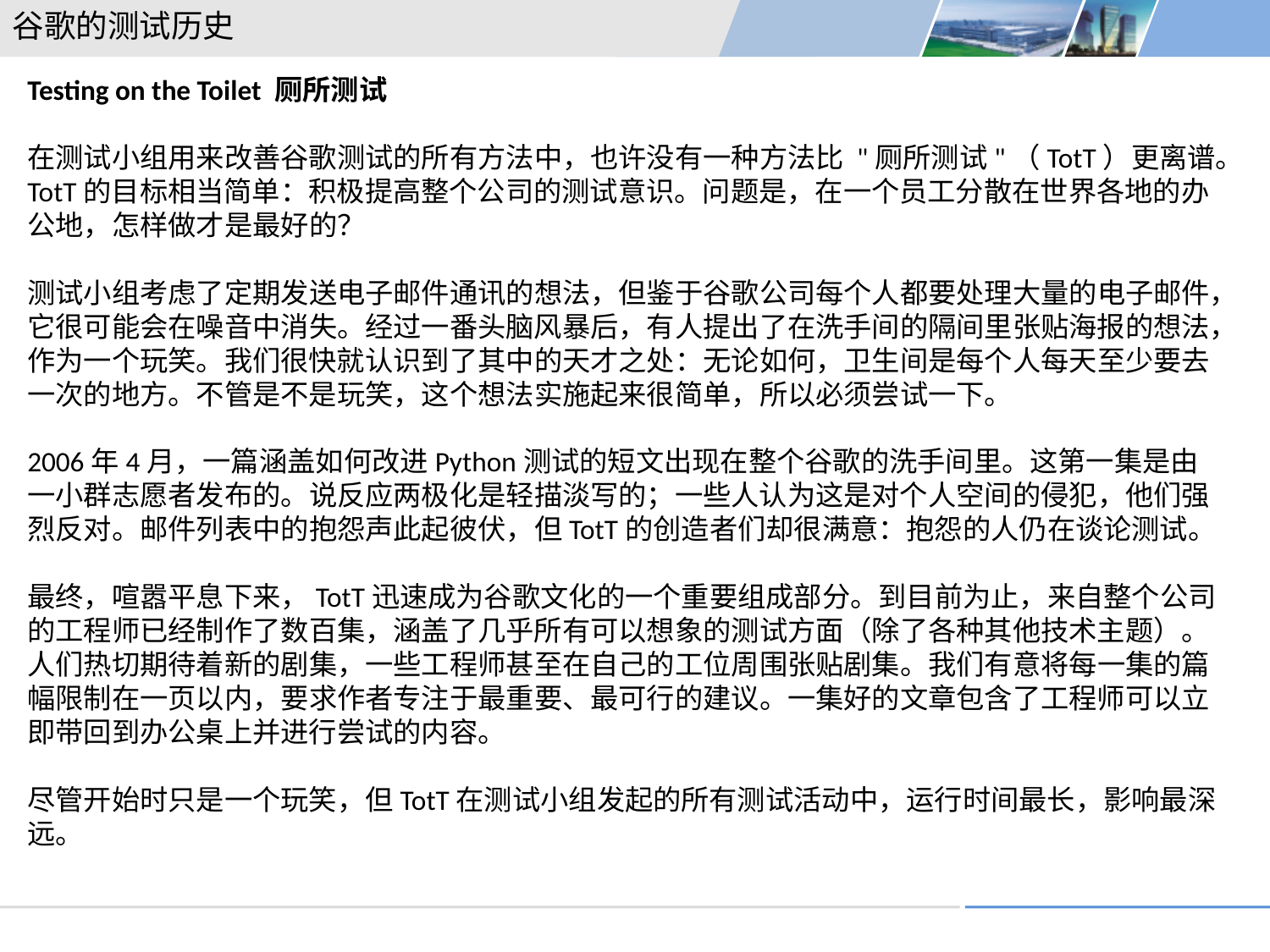

谷歌的测试历史
Testing on the Toilet 厕所测试

在测试小组用来改善谷歌测试的所有方法中，也许没有一种方法比 "厕所测试"（TotT）更离谱。TotT的目标相当简单：积极提高整个公司的测试意识。问题是，在一个员工分散在世界各地的办公地，怎样做才是最好的？

测试小组考虑了定期发送电子邮件通讯的想法，但鉴于谷歌公司每个人都要处理大量的电子邮件，它很可能会在噪音中消失。经过一番头脑风暴后，有人提出了在洗手间的隔间里张贴海报的想法，作为一个玩笑。我们很快就认识到了其中的天才之处：无论如何，卫生间是每个人每天至少要去一次的地方。不管是不是玩笑，这个想法实施起来很简单，所以必须尝试一下。

2006年4月，一篇涵盖如何改进Python测试的短文出现在整个谷歌的洗手间里。这第一集是由一小群志愿者发布的。说反应两极化是轻描淡写的；一些人认为这是对个人空间的侵犯，他们强烈反对。邮件列表中的抱怨声此起彼伏，但TotT的创造者们却很满意：抱怨的人仍在谈论测试。

最终，喧嚣平息下来，TotT迅速成为谷歌文化的一个重要组成部分。到目前为止，来自整个公司的工程师已经制作了数百集，涵盖了几乎所有可以想象的测试方面（除了各种其他技术主题）。人们热切期待着新的剧集，一些工程师甚至在自己的工位周围张贴剧集。我们有意将每一集的篇幅限制在一页以内，要求作者专注于最重要、最可行的建议。一集好的文章包含了工程师可以立即带回到办公桌上并进行尝试的内容。

尽管开始时只是一个玩笑，但TotT在测试小组发起的所有测试活动中，运行时间最长，影响最深远。